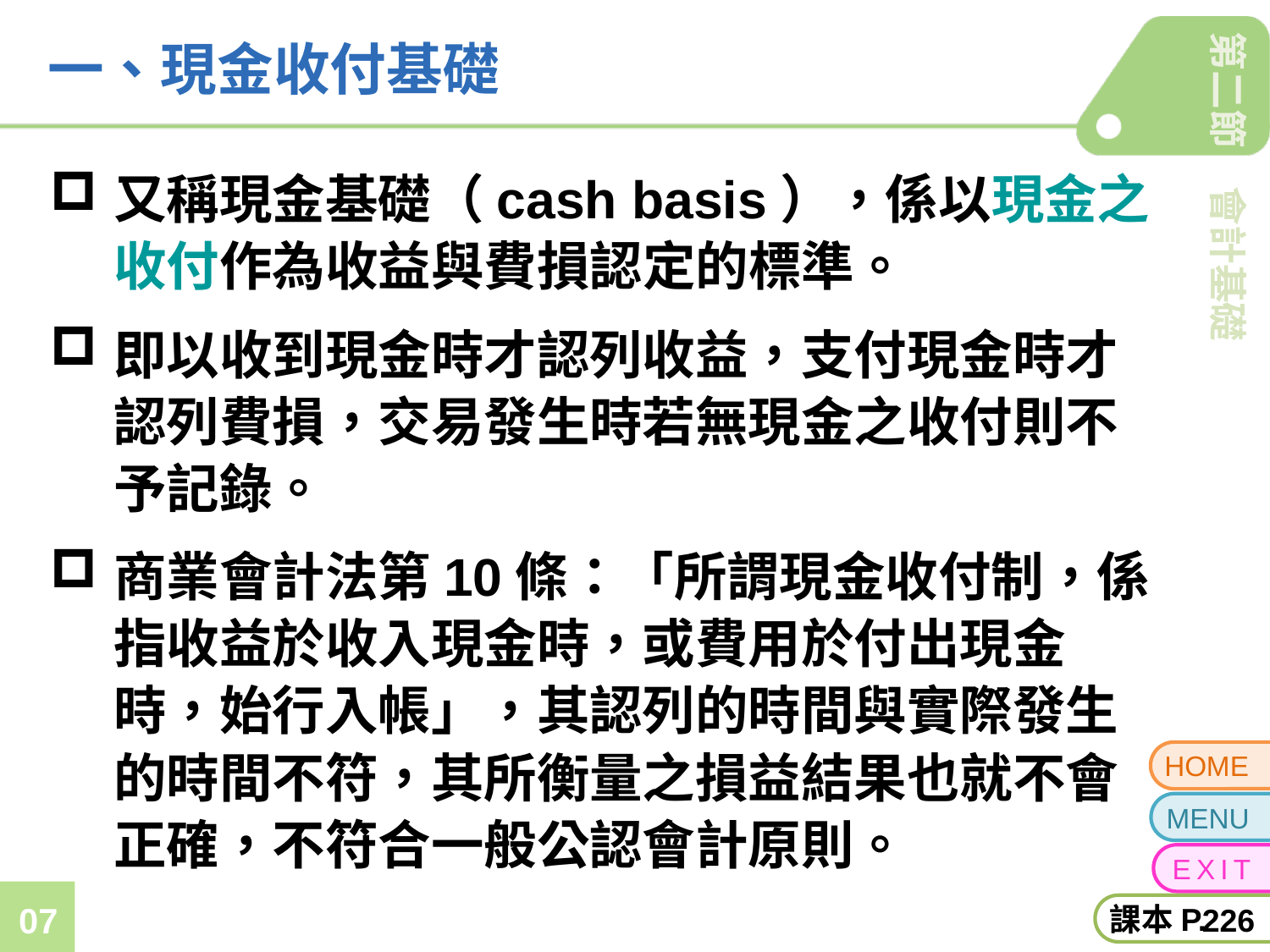

# 一、現金收付基礎
又稱現金基礎（cash basis），係以現金之收付作為收益與費損認定的標準。
即以收到現金時才認列收益，支付現金時才認列費損，交易發生時若無現金之收付則不予記錄。
商業會計法第10條：「所謂現金收付制，係指收益於收入現金時，或費用於付出現金時，始行入帳」，其認列的時間與實際發生的時間不符，其所衡量之損益結果也就不會正確，不符合一般公認會計原則。
226